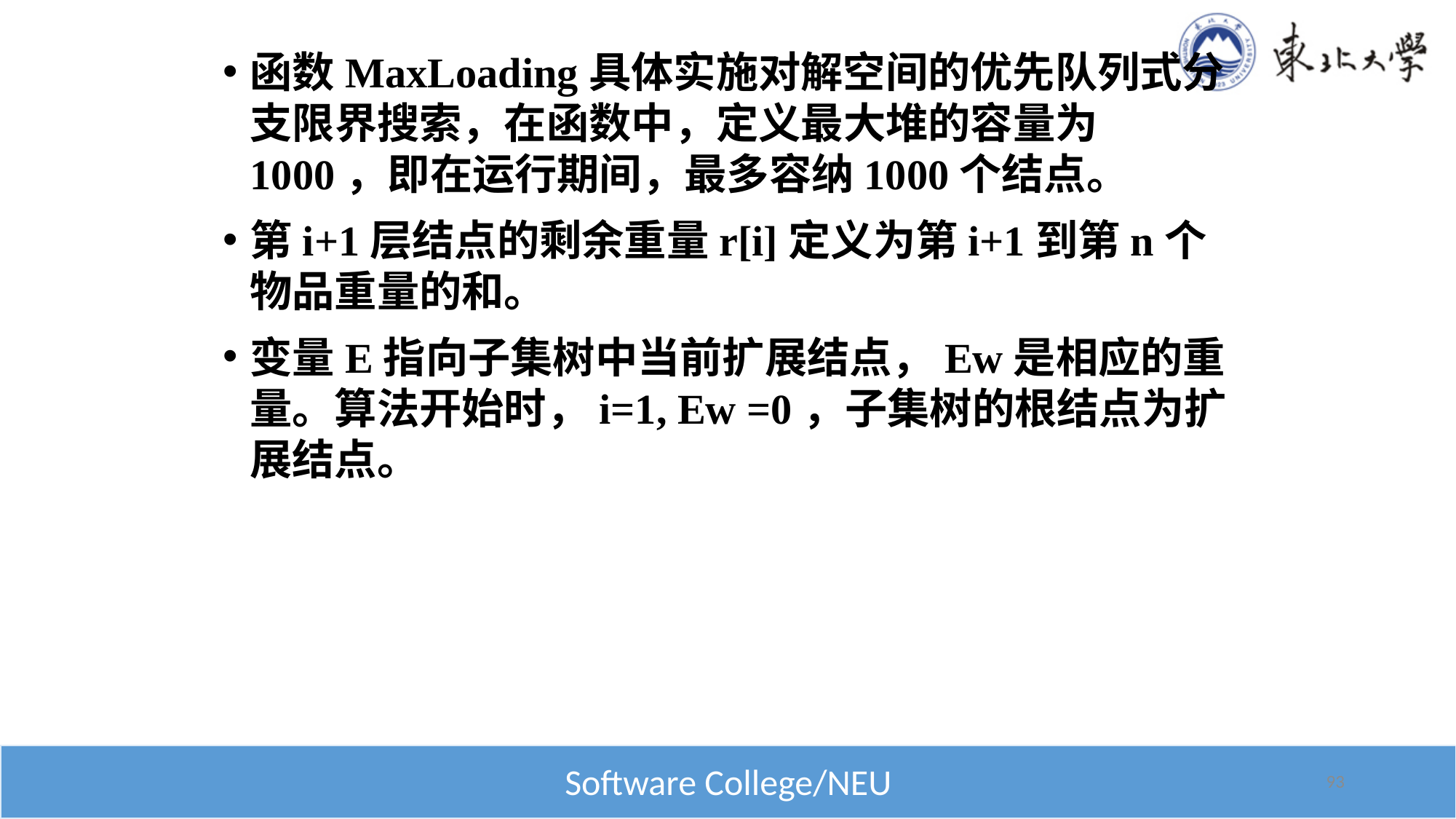

函数MaxLoading具体实施对解空间的优先队列式分支限界搜索，在函数中，定义最大堆的容量为1000，即在运行期间，最多容纳1000个结点。
第i+1层结点的剩余重量r[i]定义为第i+1到第n个物品重量的和。
变量E指向子集树中当前扩展结点，Ew是相应的重量。算法开始时，i=1, Ew =0，子集树的根结点为扩展结点。
93